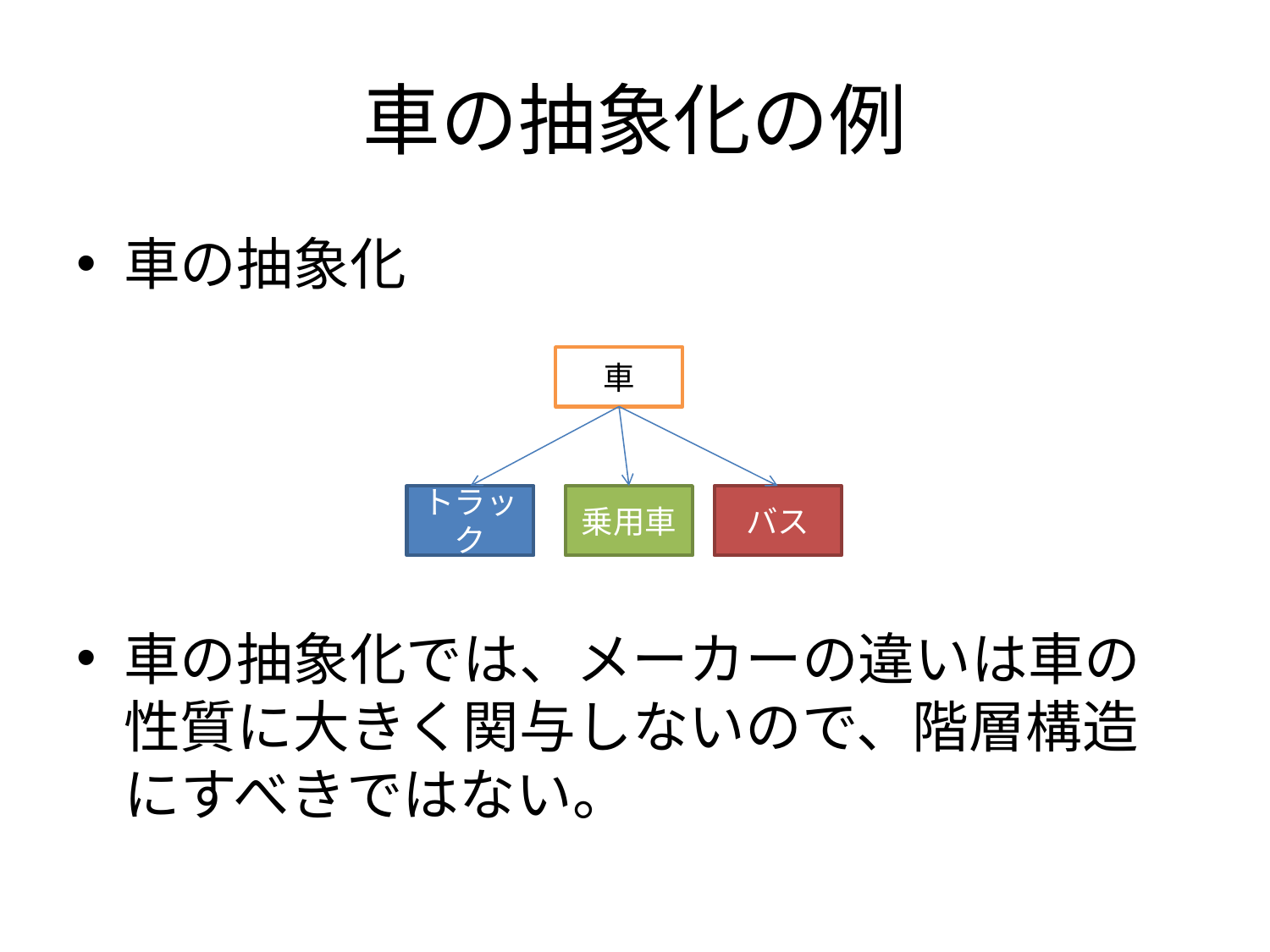

# 車の抽象化の例
車の抽象化

車の抽象化では、メーカーの違いは車の性質に大きく関与しないので、階層構造にすべきではない。

車
トラック
乗用車
バス